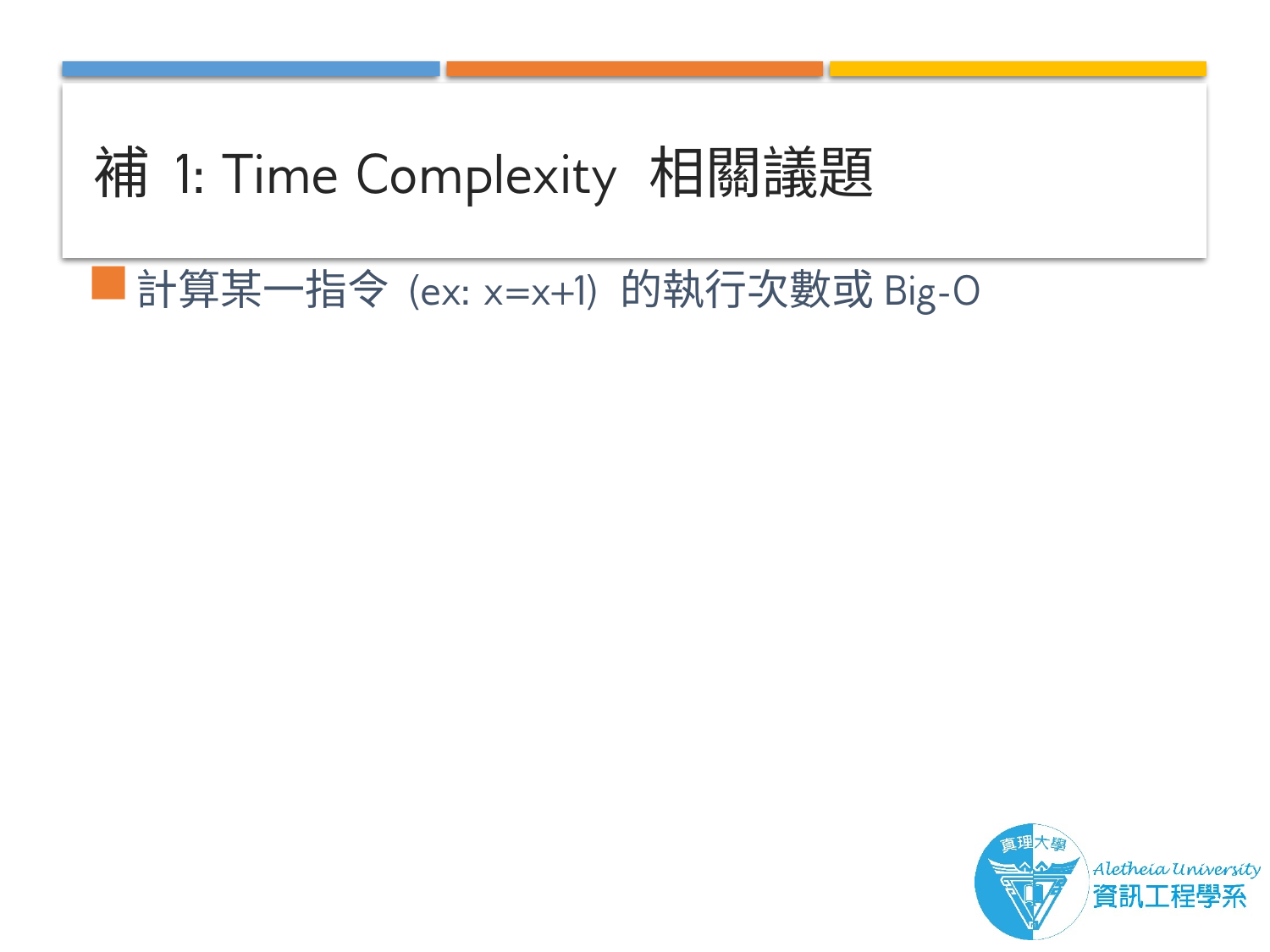

# 補 1: Time Complexity 相關議題
計算某一指令 (ex: x=x+1) 的執行次數或Big-O